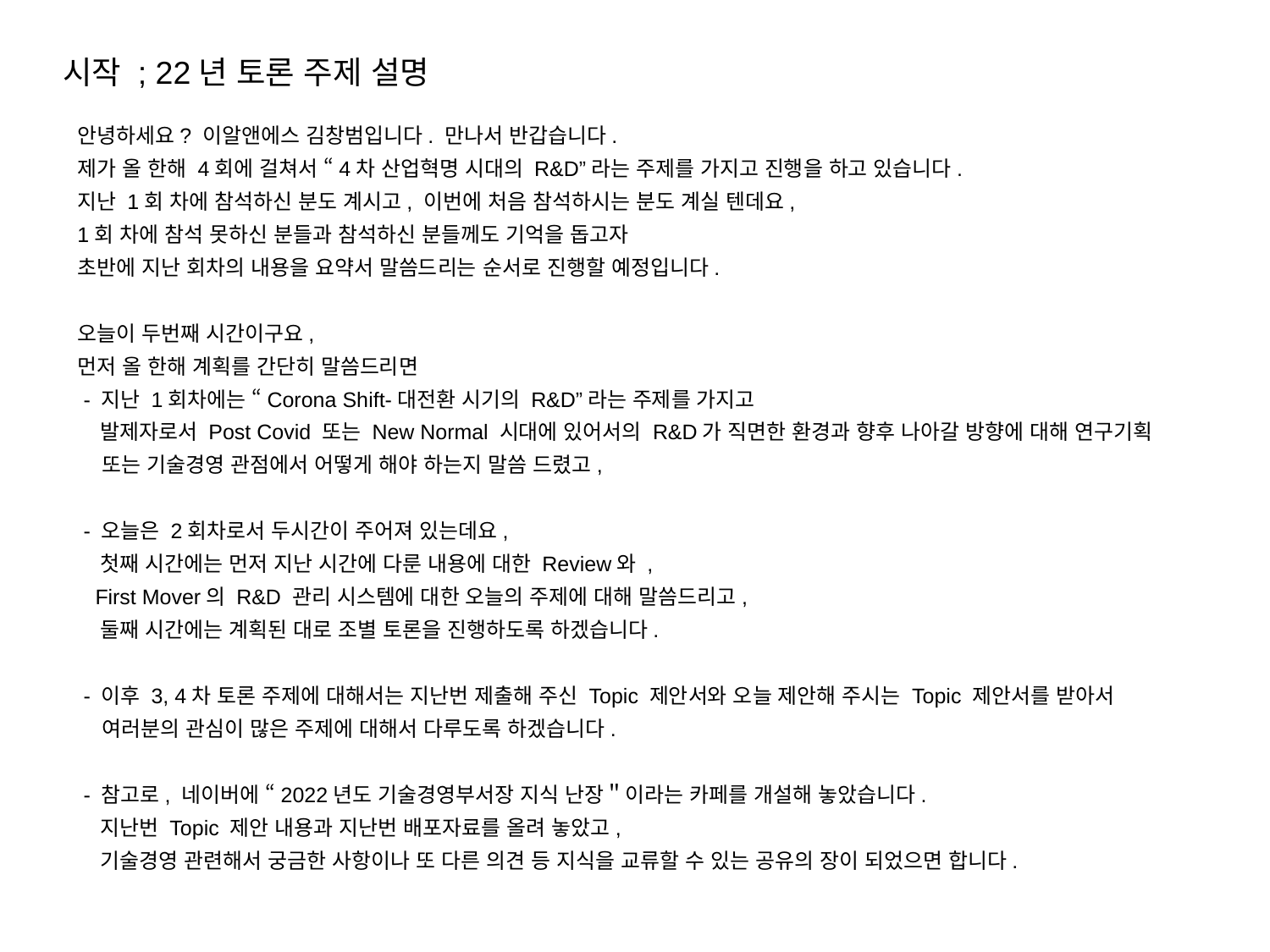

시작 ; 22년 토론 주제 설명
안녕하세요? 이알앤에스 김창범입니다. 만나서 반갑습니다.
제가 올 한해 4회에 걸쳐서 “4차 산업혁명 시대의 R&D”라는 주제를 가지고 진행을 하고 있습니다.
지난 1회 차에 참석하신 분도 계시고, 이번에 처음 참석하시는 분도 계실 텐데요,
1회 차에 참석 못하신 분들과 참석하신 분들께도 기억을 돕고자
초반에 지난 회차의 내용을 요약서 말씀드리는 순서로 진행할 예정입니다.

오늘이 두번째 시간이구요,
먼저 올 한해 계획를 간단히 말씀드리면
 - 지난 1회차에는 “Corona Shift-대전환 시기의 R&D”라는 주제를 가지고
   발제자로서 Post Covid 또는 New Normal 시대에 있어서의 R&D가 직면한 환경과 향후 나아갈 방향에 대해 연구기획 또는 기술경영 관점에서 어떻게 해야 하는지 말씀 드렸고,

 - 오늘은 2회차로서 두시간이 주어져 있는데요,
   첫째 시간에는 먼저 지난 시간에 다룬 내용에 대한 Review와 ,
   First Mover의 R&D 관리 시스템에 대한 오늘의 주제에 대해 말씀드리고,
   둘째 시간에는 계획된 대로 조별 토론을 진행하도록 하겠습니다.

 - 이후 3, 4차 토론 주제에 대해서는 지난번 제출해 주신 Topic 제안서와 오늘 제안해 주시는 Topic 제안서를 받아서 여러분의 관심이 많은 주제에 대해서 다루도록 하겠습니다.

 - 참고로, 네이버에 “2022년도 기술경영부서장 지식 난장＂이라는 카페를 개설해 놓았습니다.
   지난번 Topic 제안 내용과 지난번 배포자료를 올려 놓았고,
   기술경영 관련해서 궁금한 사항이나 또 다른 의견 등 지식을 교류할 수 있는 공유의 장이 되었으면 합니다.